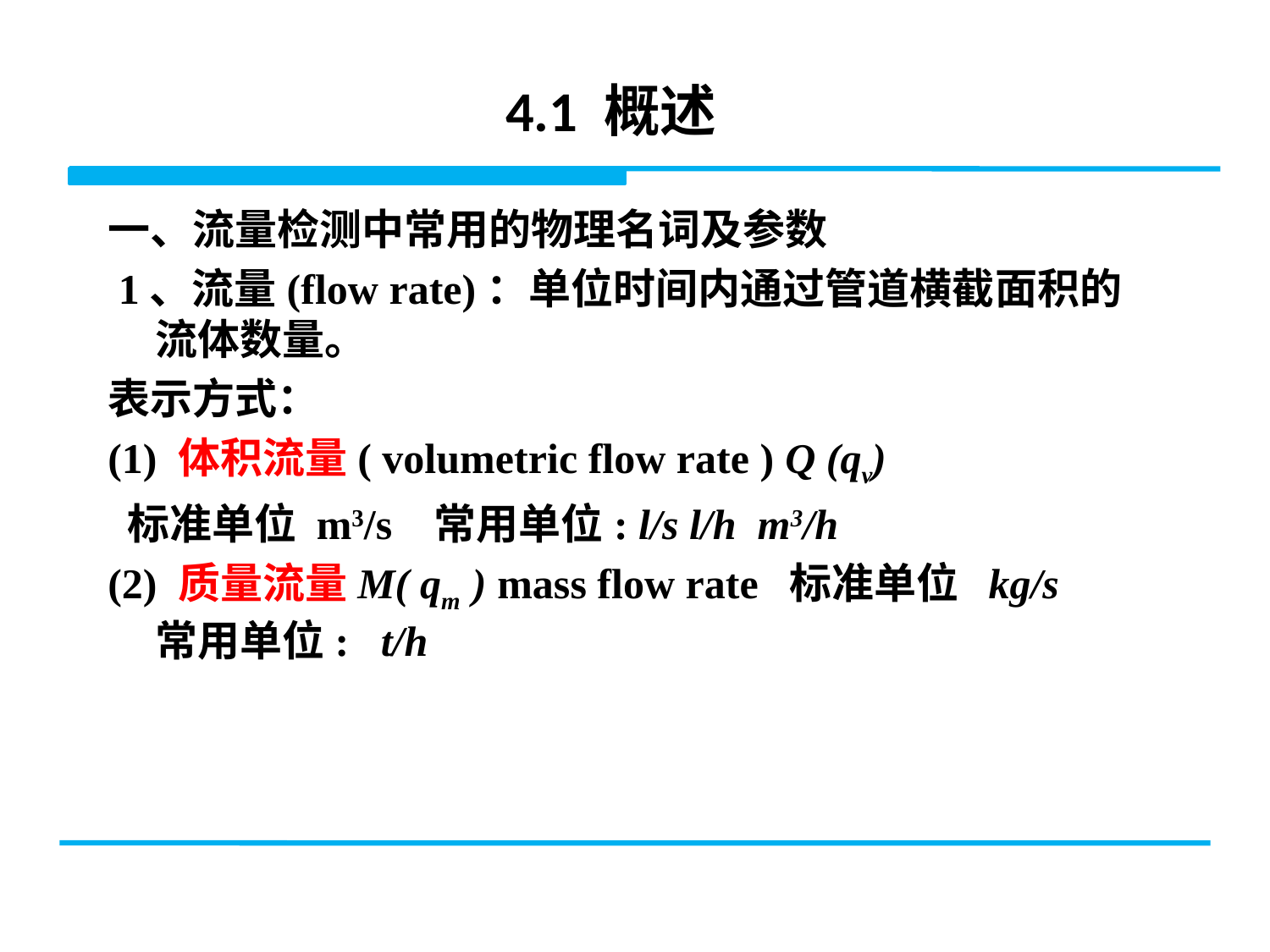

# 4.1 概述
一、流量检测中常用的物理名词及参数
 1、流量(flow rate)：单位时间内通过管道横截面积的流体数量。
表示方式：
(1) 体积流量( volumetric flow rate ) Q (qv)
 标准单位 m3/s   常用单位: l/s l/h  m3/h
(2) 质量流量M( qm  ) mass flow rate  标准单位  kg/s   常用单位:   t/h